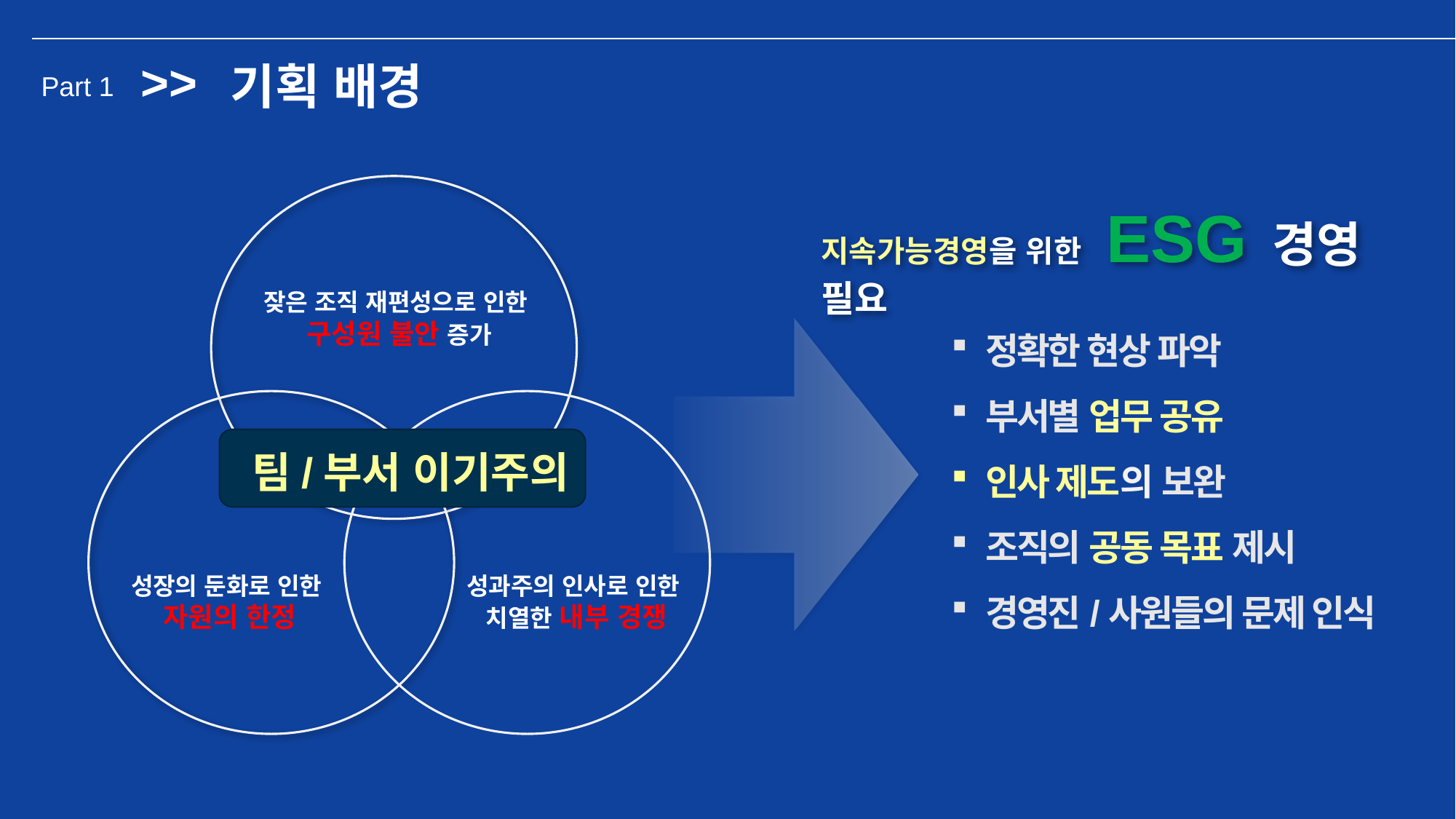

>>
기획 배경
Part 1

지속가능경영을 위한  ESG 경영 필요
잦은 조직 재편성으로 인한
구성원 불안 증가
정확한 현상 파악
부서별 업무 공유
인사 제도의 보완
조직의 공동 목표 제시
경영진/사원들의 문제 인식

팀/부서 이기주의
성과주의 인사로 인한
치열한 내부 경쟁
성장의 둔화로 인한
자원의 한정